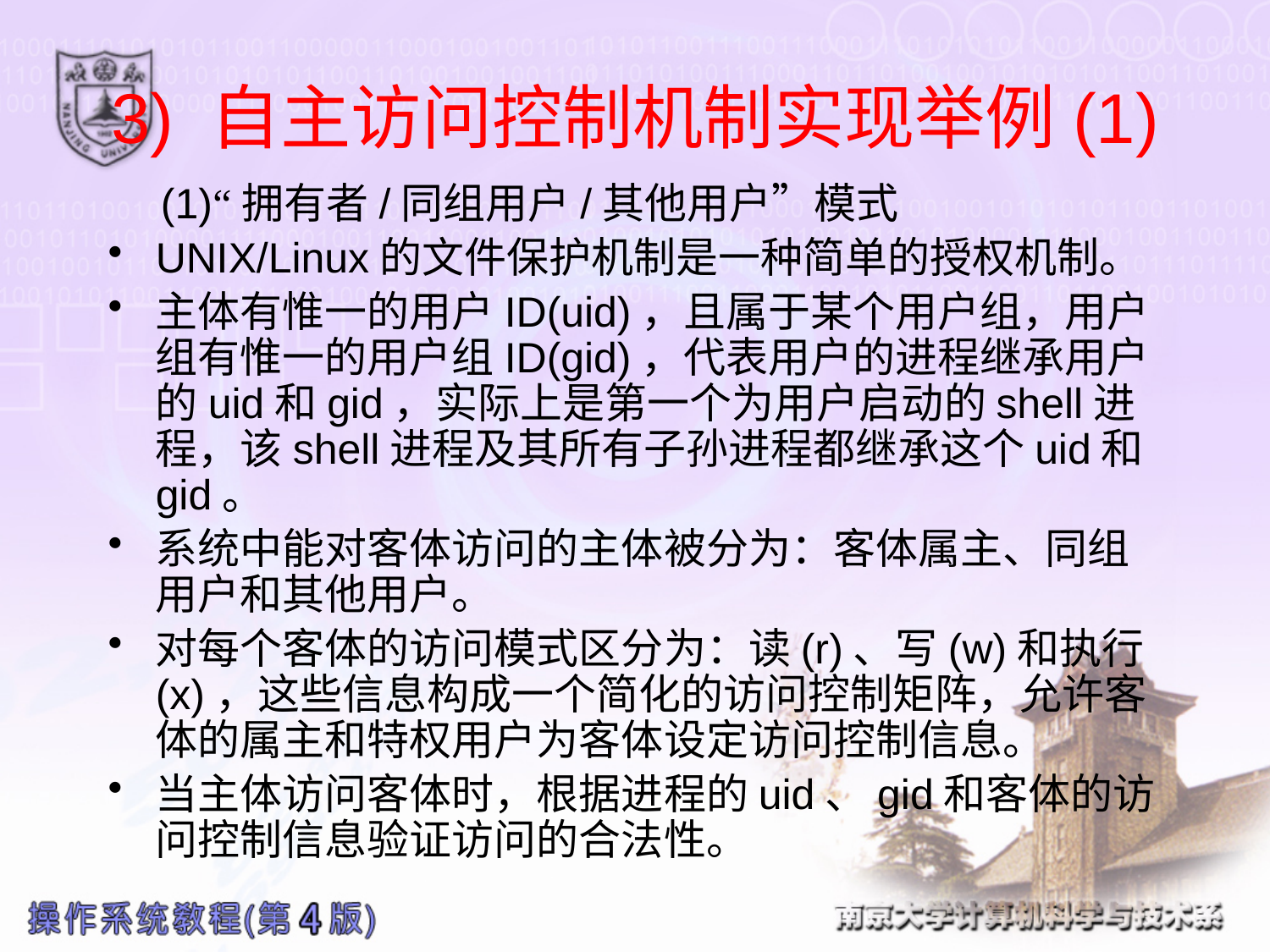

# 3) 自主访问控制机制实现举例(1)
     (1)“拥有者/同组用户/其他用户”模式
UNIX/Linux的文件保护机制是一种简单的授权机制。
主体有惟一的用户ID(uid)，且属于某个用户组，用户组有惟一的用户组ID(gid)，代表用户的进程继承用户的uid和gid，实际上是第一个为用户启动的shell进程，该shell进程及其所有子孙进程都继承这个uid和gid。
系统中能对客体访问的主体被分为：客体属主、同组用户和其他用户。
对每个客体的访问模式区分为：读(r)、写(w)和执行(x)，这些信息构成一个简化的访问控制矩阵，允许客体的属主和特权用户为客体设定访问控制信息。
当主体访问客体时，根据进程的uid、gid和客体的访问控制信息验证访问的合法性。